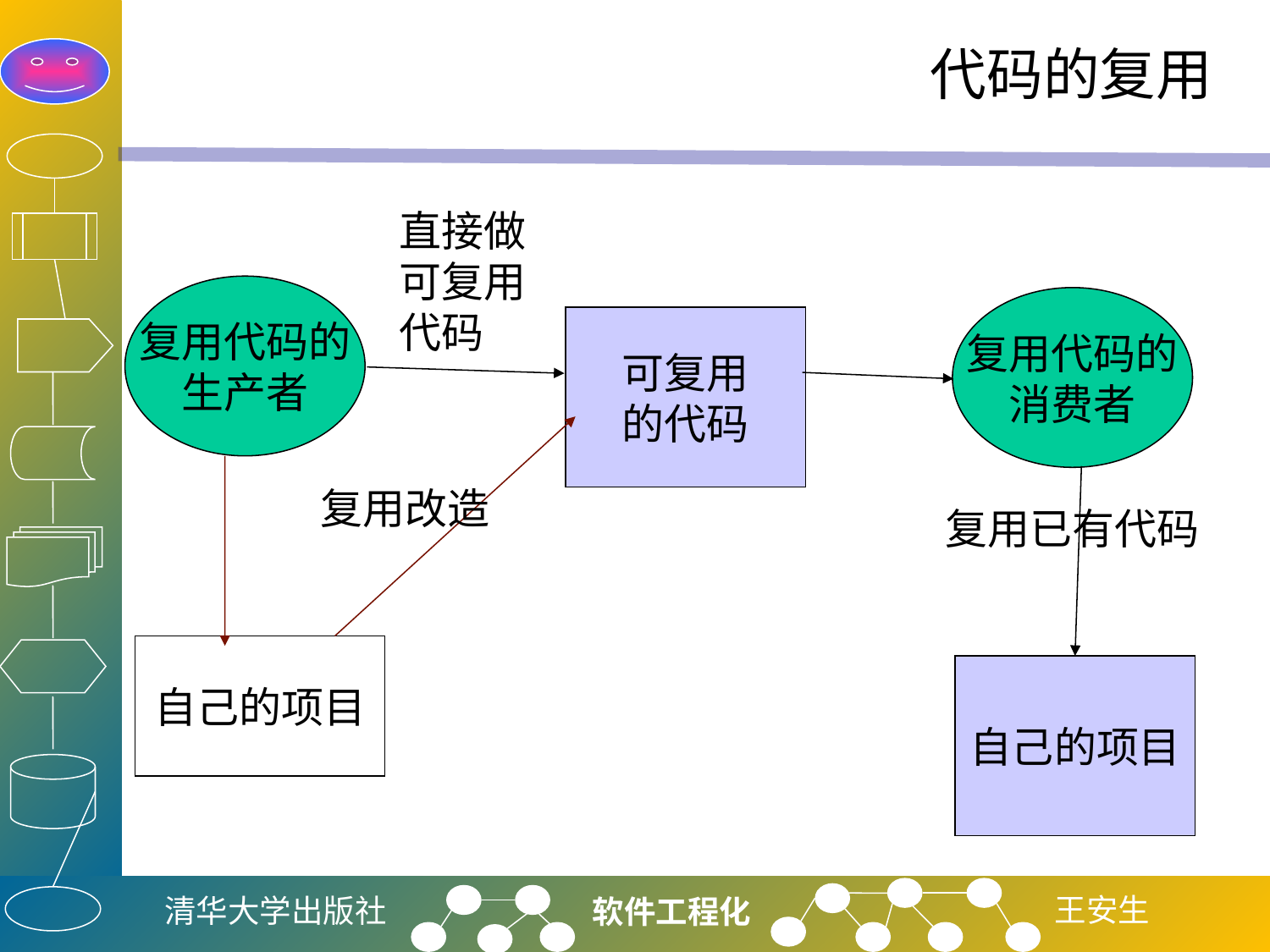

# 代码的复用
直接做
可复用
代码
复用代码的
生产者
复用代码的
消费者
可复用
的代码

复用改造
复用已有代码
自己的项目
自己的项目